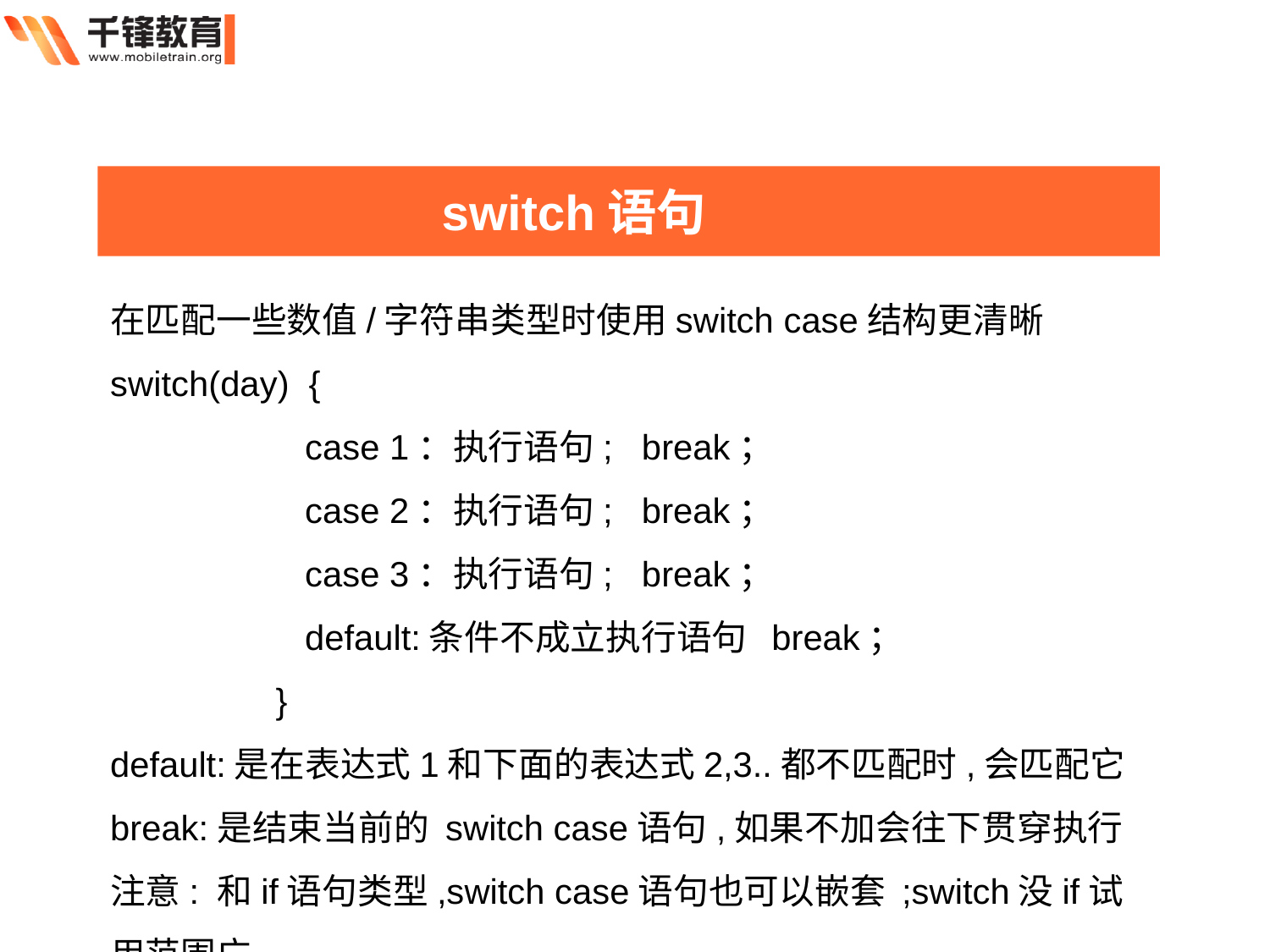

switch语句
在匹配一些数值/字符串类型时使用switch case结构更清晰
switch(day)  {
                    case 1：执行语句;   break；
                    case 2：执行语句;   break；
                    case 3：执行语句;   break；
                    default:条件不成立执行语句  break；
                 }
default:是在表达式1和下面的表达式2,3..都不匹配时,会匹配它
break:是结束当前的 switch case语句,如果不加会往下贯穿执行
注意: 和if语句类型,switch case语句也可以嵌套 ;switch没if试用范围广